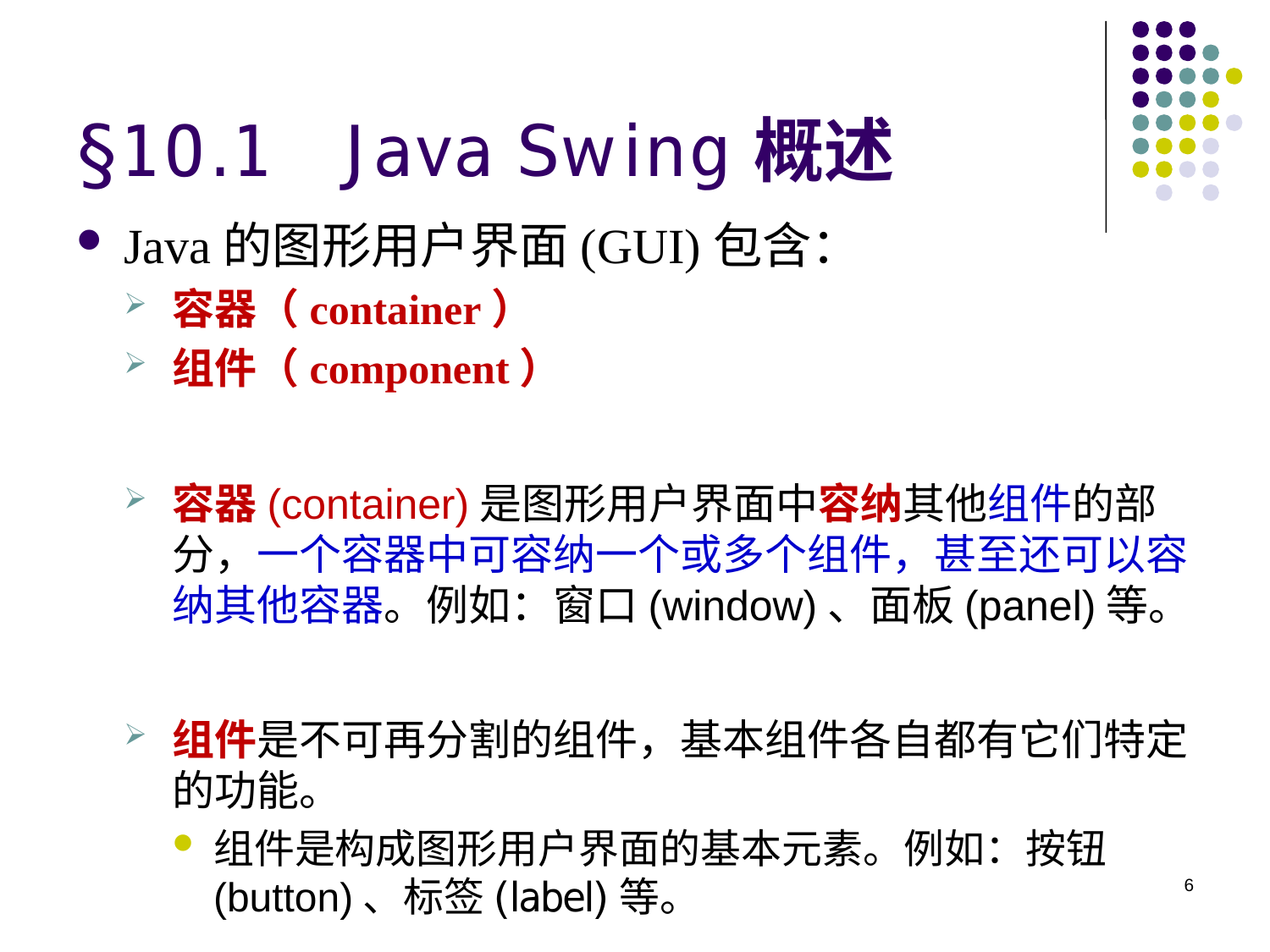

# §10.1   Java Swing概述
Java的图形用户界面(GUI)包含：
容器（container）
组件（component）

容器(container)是图形用户界面中容纳其他组件的部分，一个容器中可容纳一个或多个组件，甚至还可以容纳其他容器。例如：窗口(window)、面板(panel)等。

组件是不可再分割的组件，基本组件各自都有它们特定的功能。
组件是构成图形用户界面的基本元素。例如：按钮(button)、标签(label)等。

6